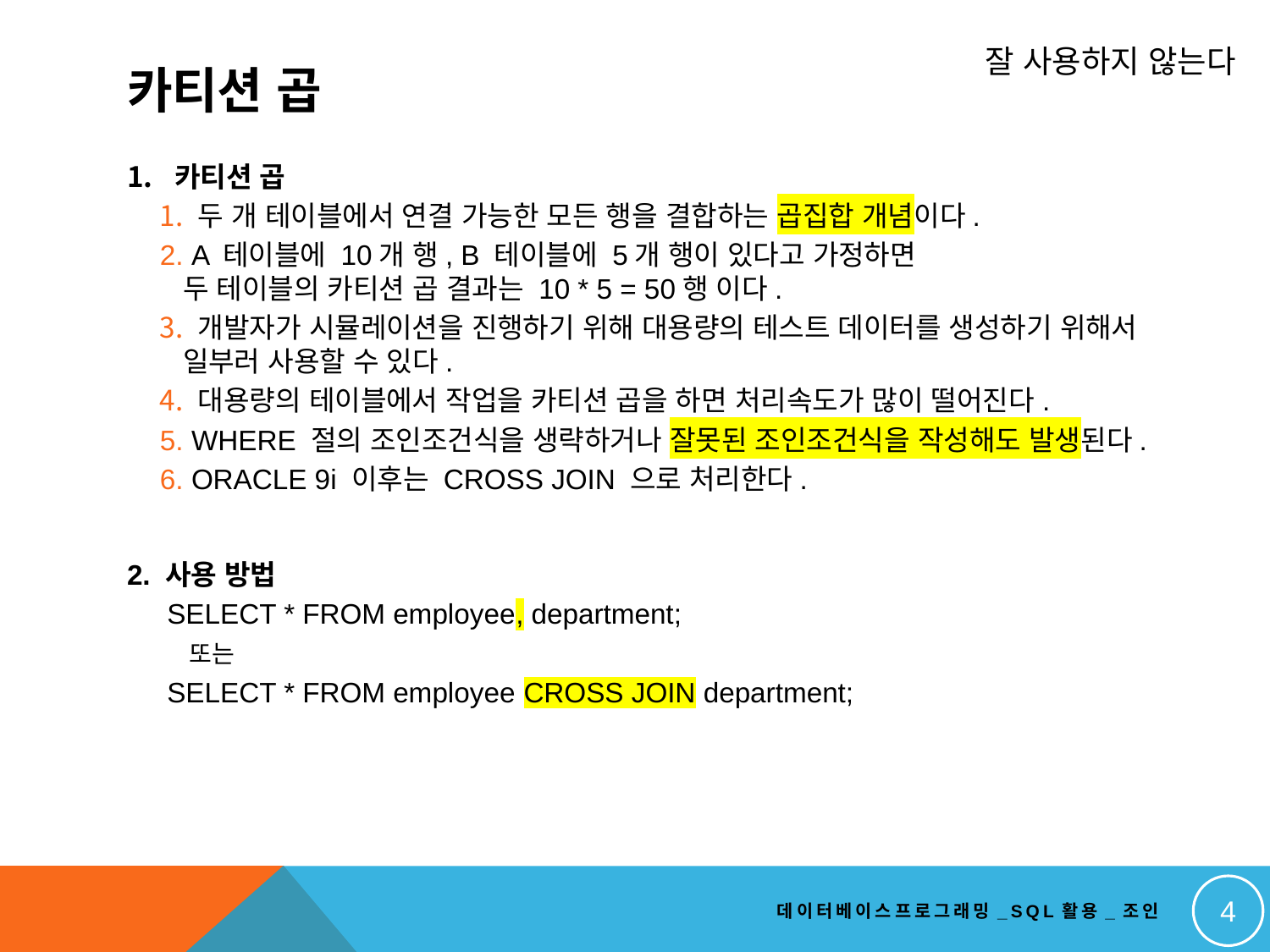

잘 사용하지 않는다
# 카티션 곱
카티션 곱
 두 개 테이블에서 연결 가능한 모든 행을 결합하는 곱집합 개념이다.
 A 테이블에 10개 행, B 테이블에 5개 행이 있다고 가정하면
두 테이블의 카티션 곱 결과는 10 * 5 = 50행 이다.
 개발자가 시뮬레이션을 진행하기 위해 대용량의 테스트 데이터를 생성하기 위해서 일부러 사용할 수 있다.
 대용량의 테이블에서 작업을 카티션 곱을 하면 처리속도가 많이 떨어진다.
 WHERE 절의 조인조건식을 생략하거나 잘못된 조인조건식을 작성해도 발생된다.
 ORACLE 9i 이후는 CROSS JOIN 으로 처리한다.

2. 사용 방법
SELECT * FROM employee, department;
  또는
SELECT * FROM employee CROSS JOIN department;
4
데이터베이스프로그래밍_SQL활용_조인